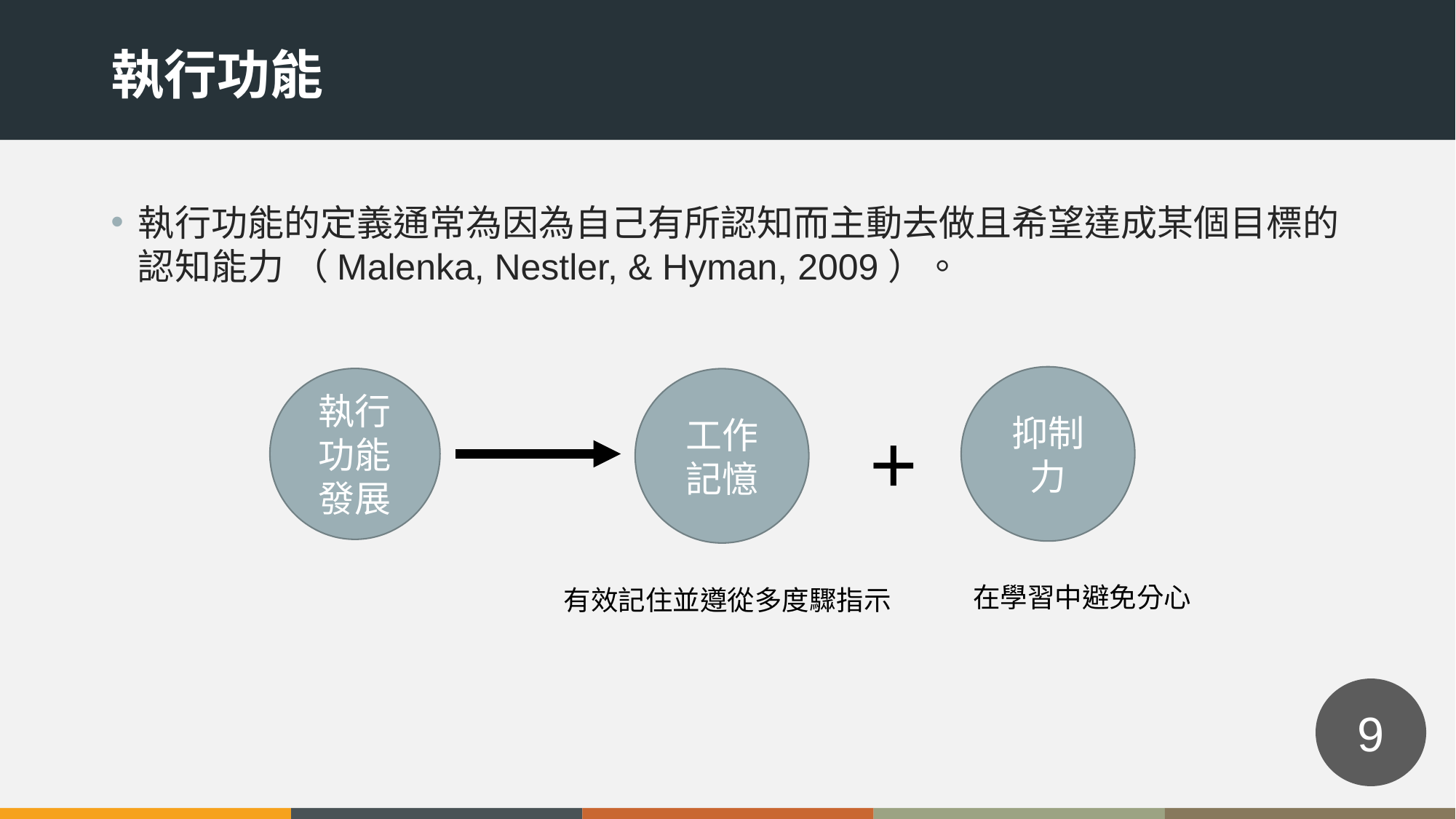

執行功能

執行功能的定義通常為因為自己有所認知而主動去做且希望達成某個目標的認知能力 （Malenka, Nestler, & Hyman, 2009）。

抑制力
執行功能發展
工作記憶
+
在學習中避免分心
有效記住並遵從多度驟指示
9